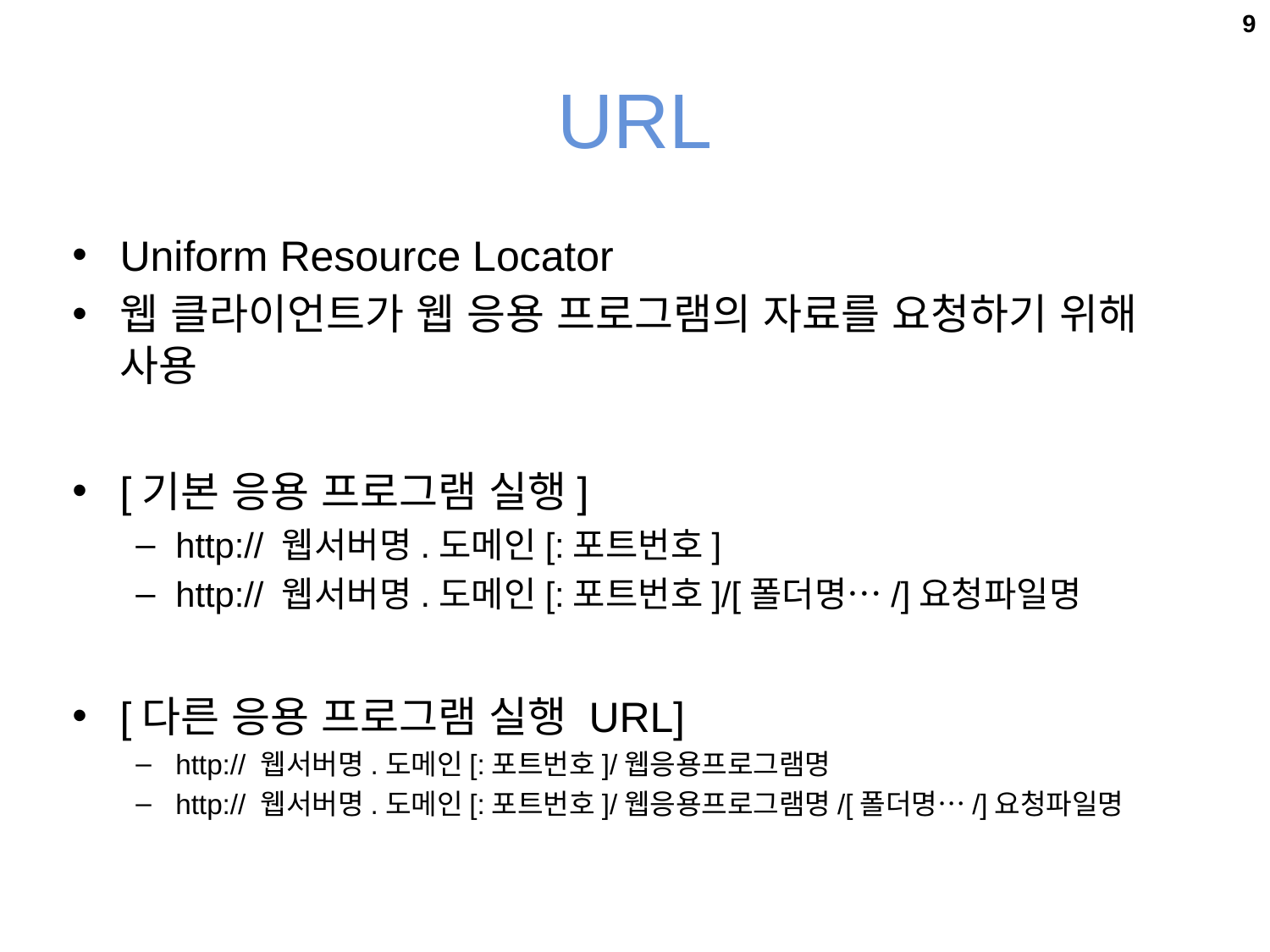

9
# URL
Uniform Resource Locator
웹 클라이언트가 웹 응용 프로그램의 자료를 요청하기 위해 사용

[기본 응용 프로그램 실행]
http:// 웹서버명.도메인[:포트번호]
http:// 웹서버명.도메인[:포트번호]/[폴더명…/]요청파일명

[다른 응용 프로그램 실행 URL]
http:// 웹서버명.도메인[:포트번호]/웹응용프로그램명
http:// 웹서버명.도메인[:포트번호]/웹응용프로그램명/[폴더명…/]요청파일명